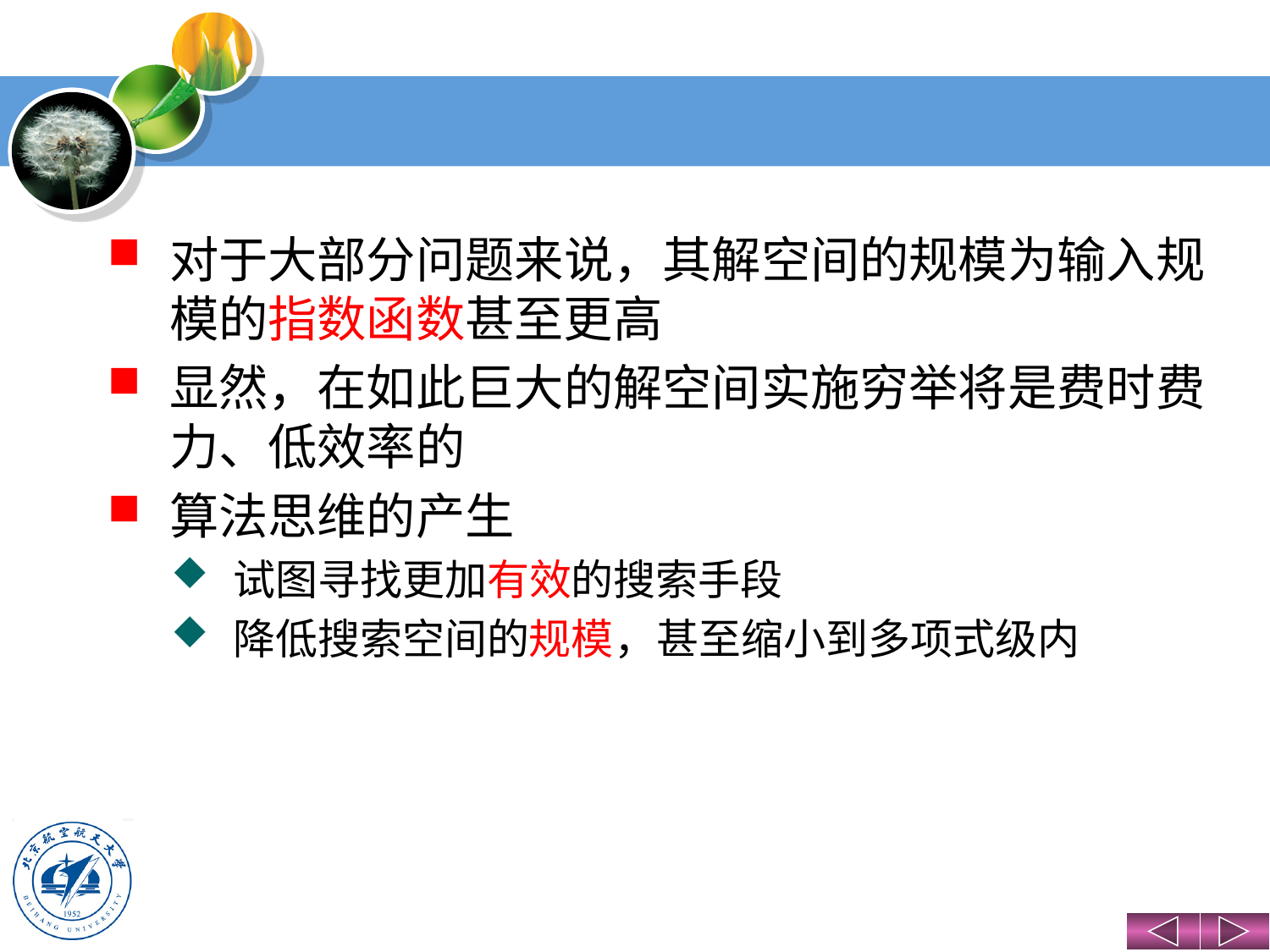

#
对于大部分问题来说，其解空间的规模为输入规模的指数函数甚至更高
显然，在如此巨大的解空间实施穷举将是费时费力、低效率的
算法思维的产生
试图寻找更加有效的搜索手段
降低搜索空间的规模，甚至缩小到多项式级内

21